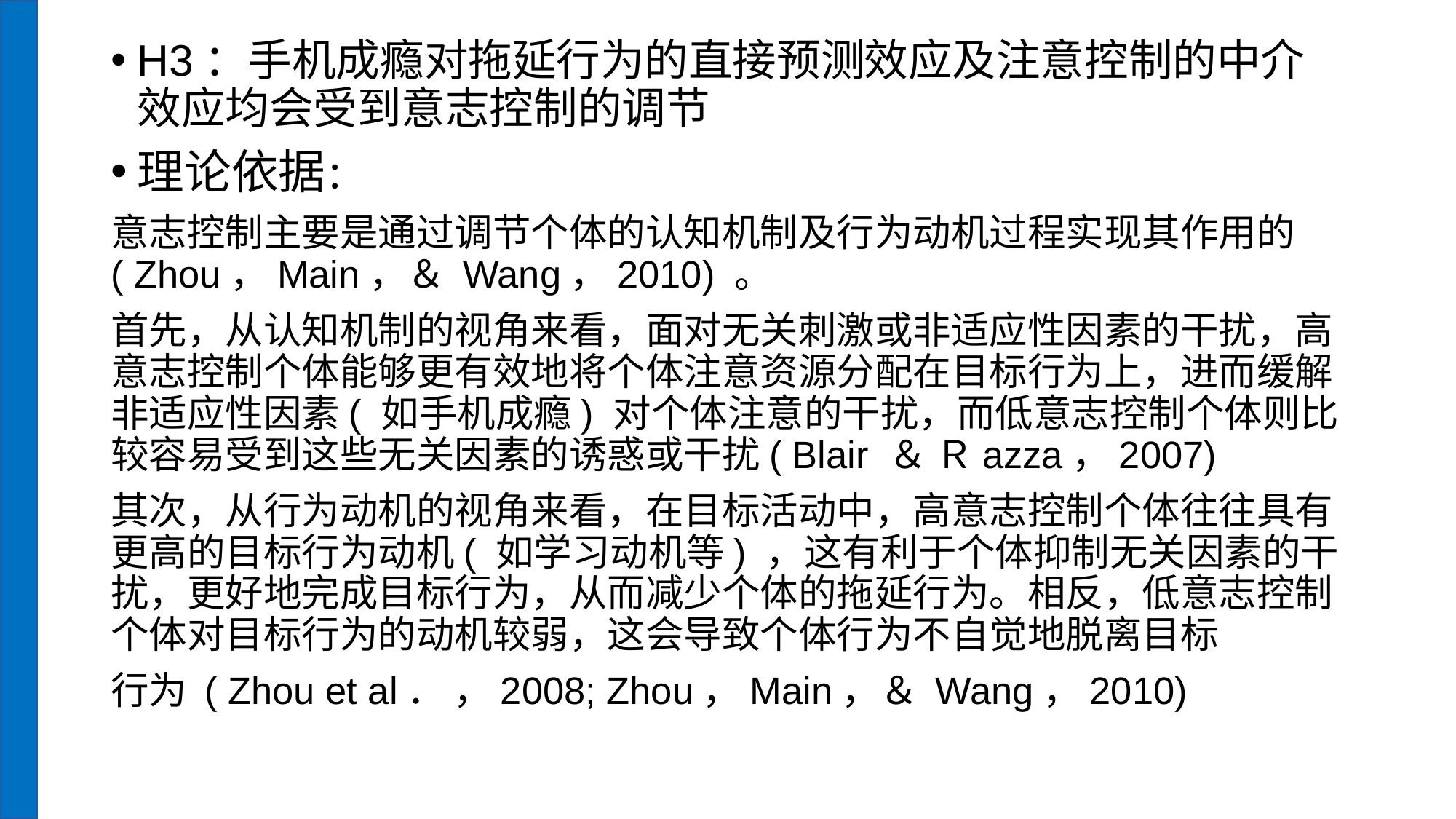

H3：手机成瘾对拖延行为的直接预测效应及注意控制的中介效应均会受到意志控制的调节
理论依据：
意志控制主要是通过调节个体的认知机制及行为动机过程实现其作用的 ( Zhou，Main，＆ Wang，2010) 。
首先，从认知机制的视角来看，面对无关刺激或非适应性因素的干扰，高意志控制个体能够更有效地将个体注意资源分配在目标行为上，进而缓解非适应性因素( 如手机成瘾) 对个体注意的干扰，而低意志控制个体则比较容易受到这些无关因素的诱惑或干扰( Blair ＆ Ｒazza，2007)
其次，从行为动机的视角来看，在目标活动中，高意志控制个体往往具有更高的目标行为动机( 如学习动机等) ，这有利于个体抑制无关因素的干扰，更好地完成目标行为，从而减少个体的拖延行为。相反，低意志控制个体对目标行为的动机较弱，这会导致个体行为不自觉地脱离目标
行为 ( Zhou et al． ，2008; Zhou，Main，＆ Wang，2010)